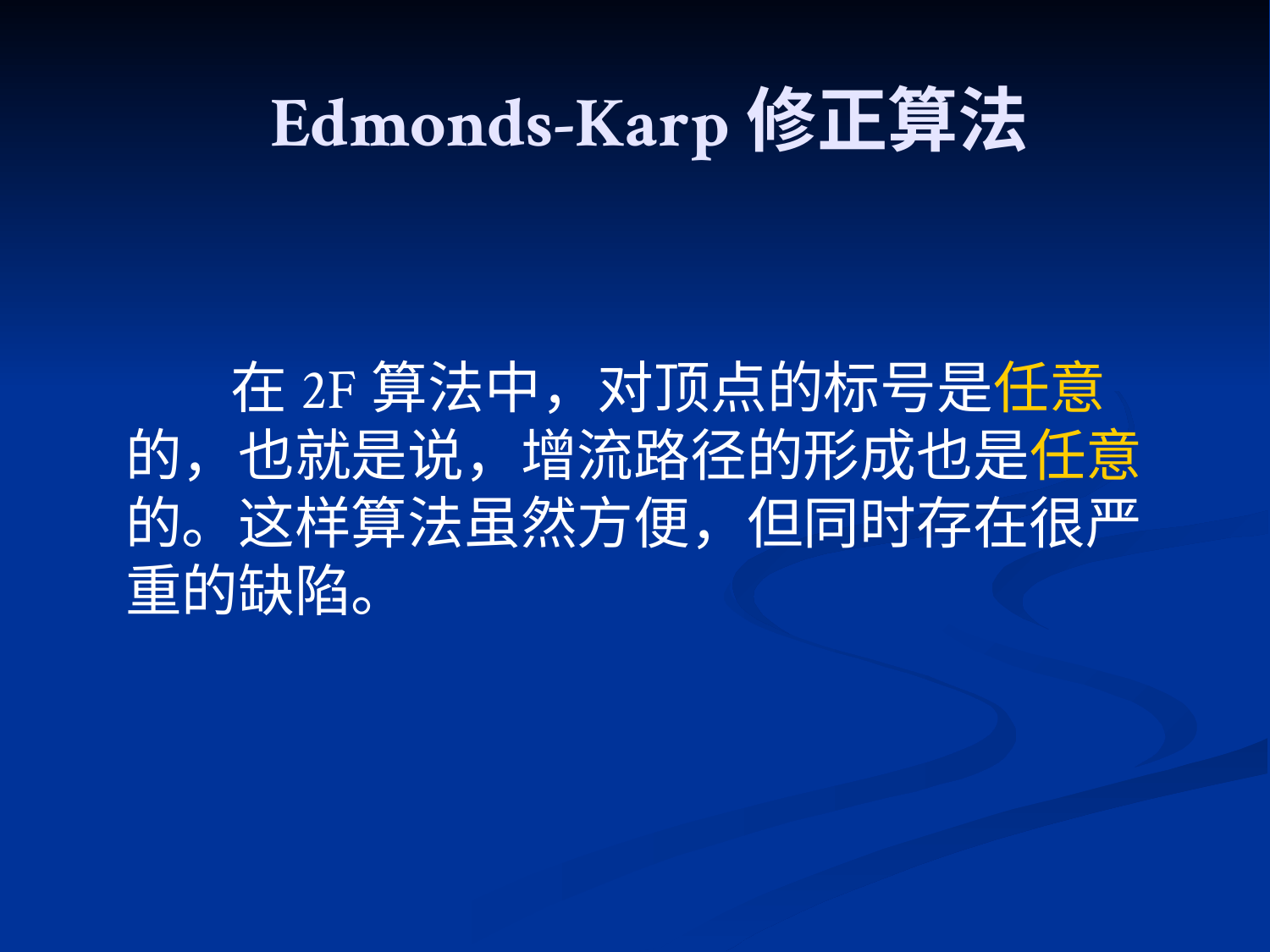

# Edmonds-Karp修正算法
           在2F算法中，对顶点的标号是任意的，也就是说，增流路径的形成也是任意的。这样算法虽然方便，但同时存在很严重的缺陷。